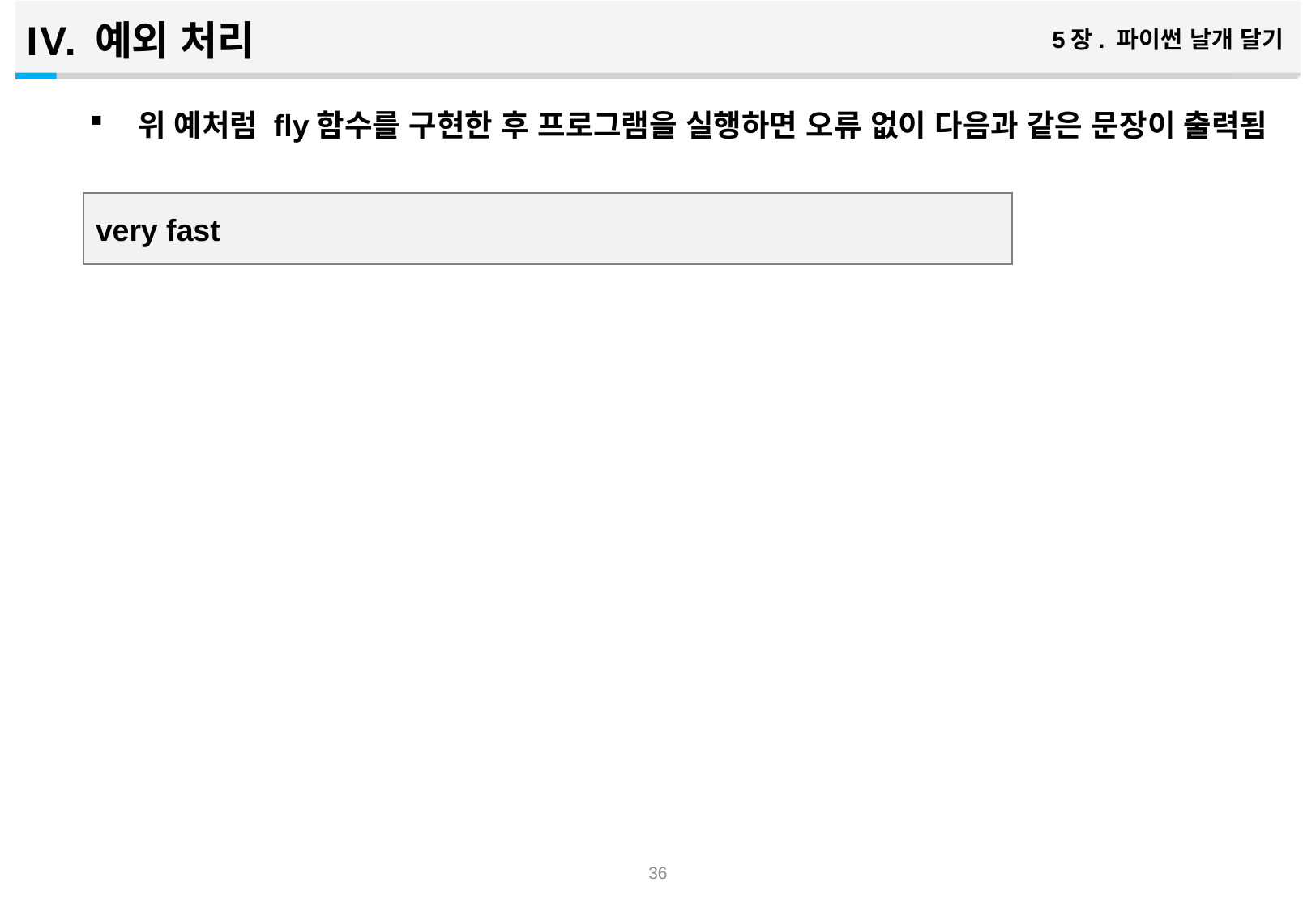

예외 처리
5장. 파이썬 날개 달기
위 예처럼 fly함수를 구현한 후 프로그램을 실행하면 오류 없이 다음과 같은 문장이 출력됨

very fast
36